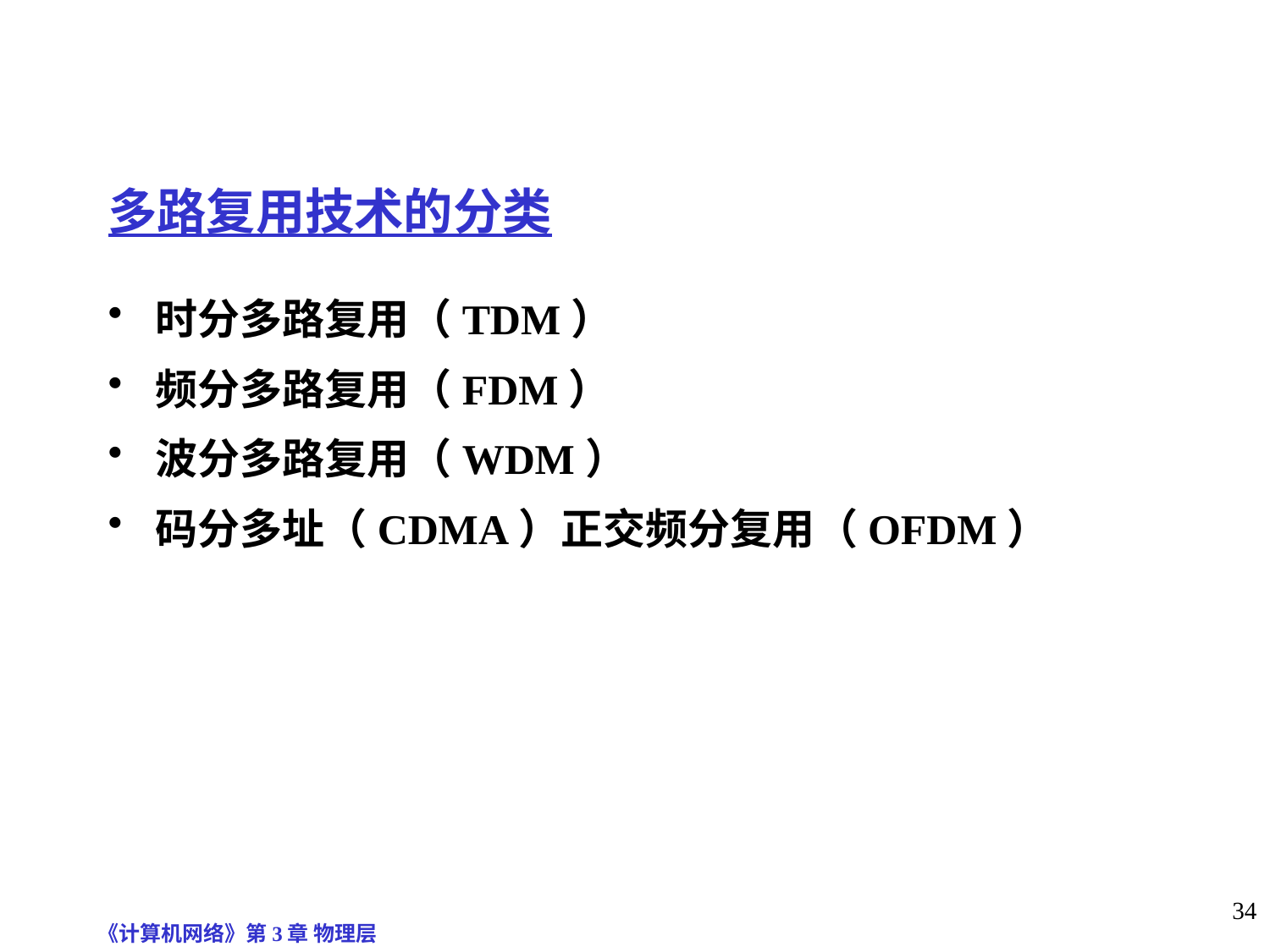

# 多路复用技术的分类
时分多路复用（TDM）
频分多路复用（FDM）
波分多路复用（WDM）
码分多址（CDMA）正交频分复用（OFDM）

《计算机网络》第3章 物理层
34